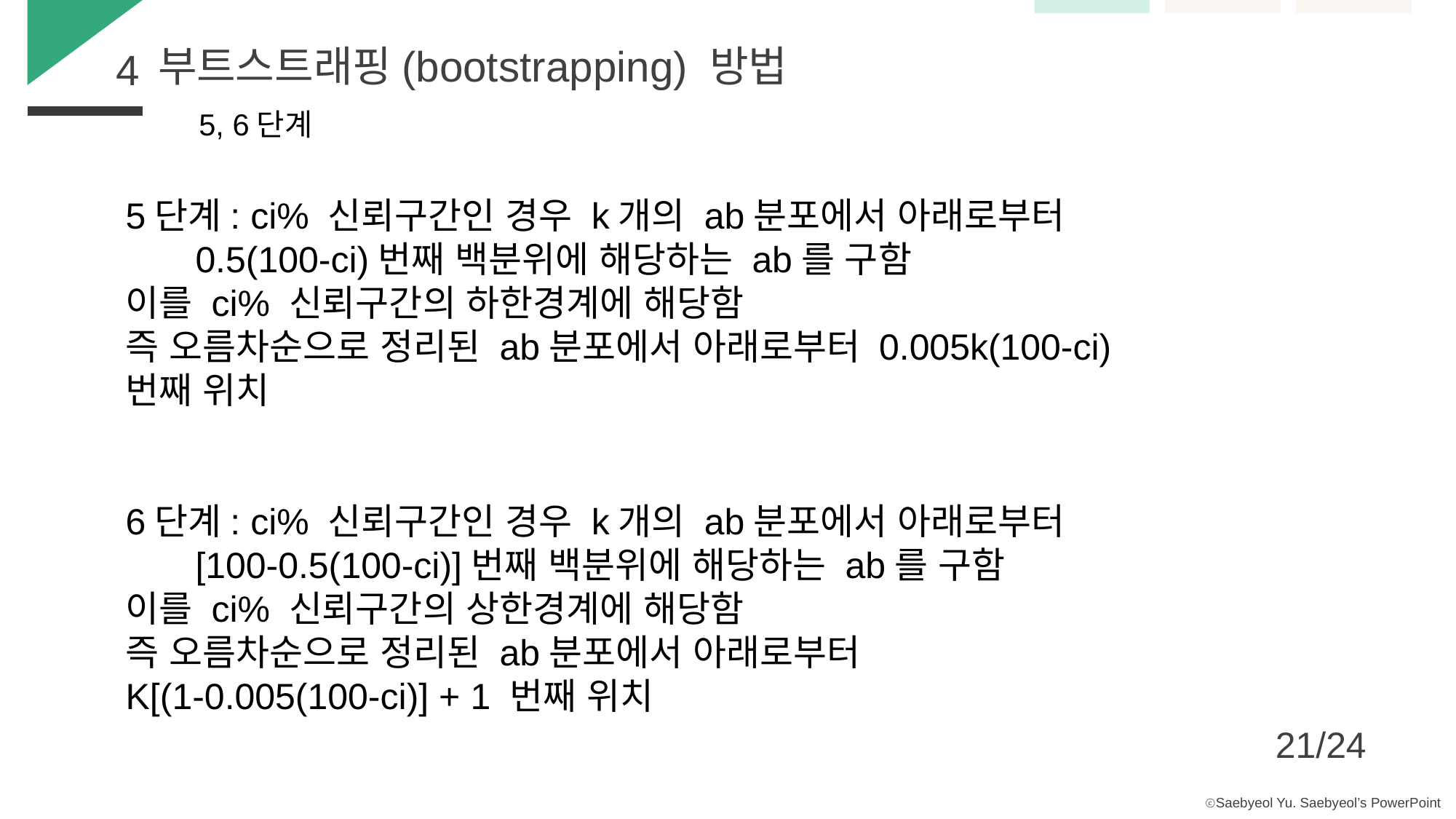

부트스트래핑(bootstrapping) 방법
4
5, 6단계
5단계: ci% 신뢰구간인 경우 k개의 ab분포에서 아래로부터              0.5(100-ci)번째 백분위에 해당하는 ab를 구함
이를 ci% 신뢰구간의 하한경계에 해당함
즉 오름차순으로 정리된 ab분포에서 아래로부터 0.005k(100-ci)
번째 위치

6단계: ci% 신뢰구간인 경우 k개의 ab분포에서 아래로부터              [100-0.5(100-ci)]번째 백분위에 해당하는 ab를 구함
이를 ci% 신뢰구간의 상한경계에 해당함
즉 오름차순으로 정리된 ab분포에서 아래로부터
K[(1-0.005(100-ci)] + 1 번째 위치

21/24